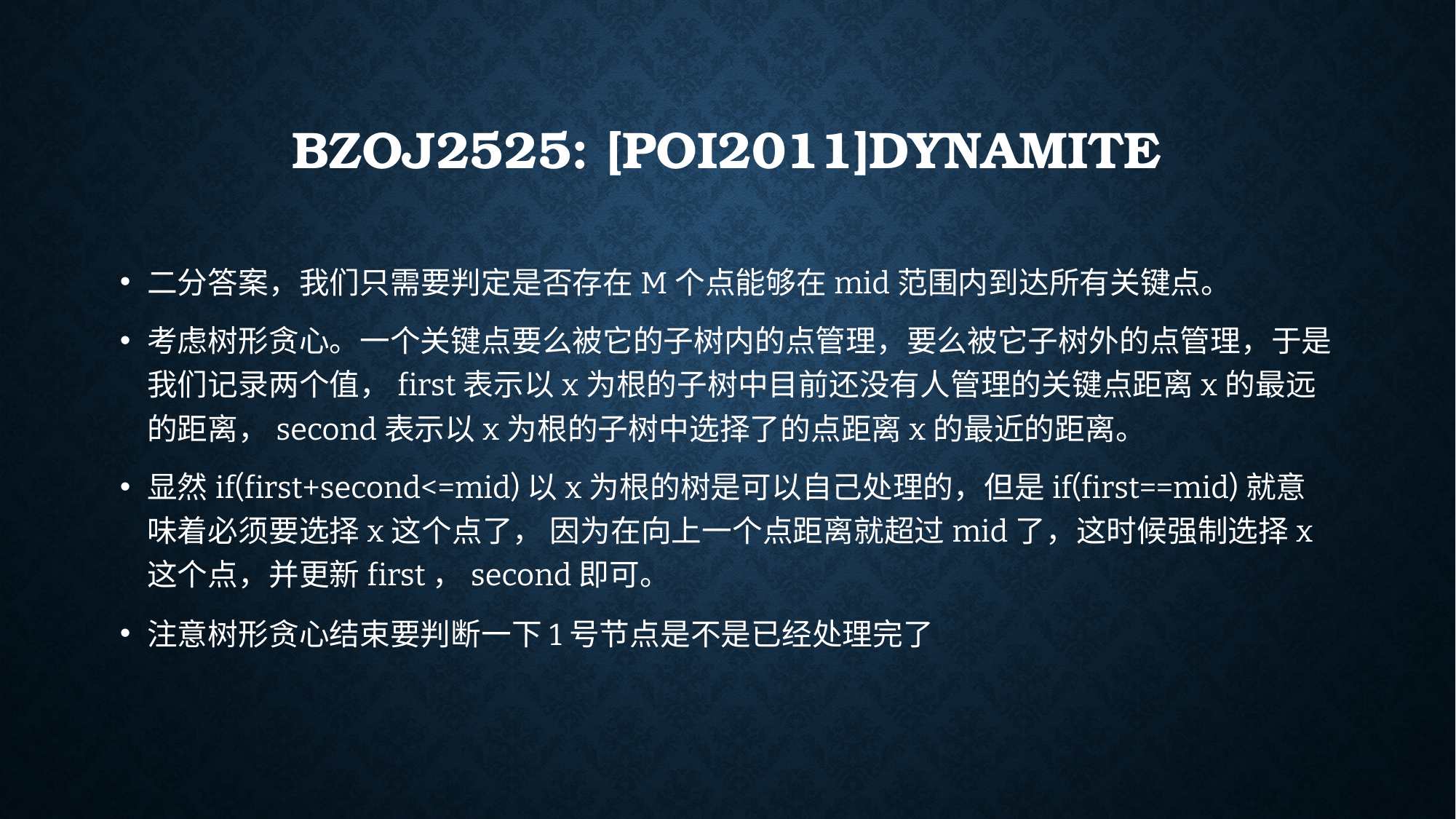

# BZOJ2525: [Poi2011]Dynamite
二分答案，我们只需要判定是否存在M个点能够在mid范围内到达所有关键点。
考虑树形贪心。一个关键点要么被它的子树内的点管理，要么被它子树外的点管理，于是我们记录两个值，first表示以x为根的子树中目前还没有人管理的关键点距离x的最远的距离，second表示以x为根的子树中选择了的点距离x的最近的距离。
显然if(first+second<=mid)以x为根的树是可以自己处理的，但是if(first==mid)就意味着必须要选择x这个点了， 因为在向上一个点距离就超过mid了，这时候强制选择x这个点，并更新first，second即可。
注意树形贪心结束要判断一下1号节点是不是已经处理完了